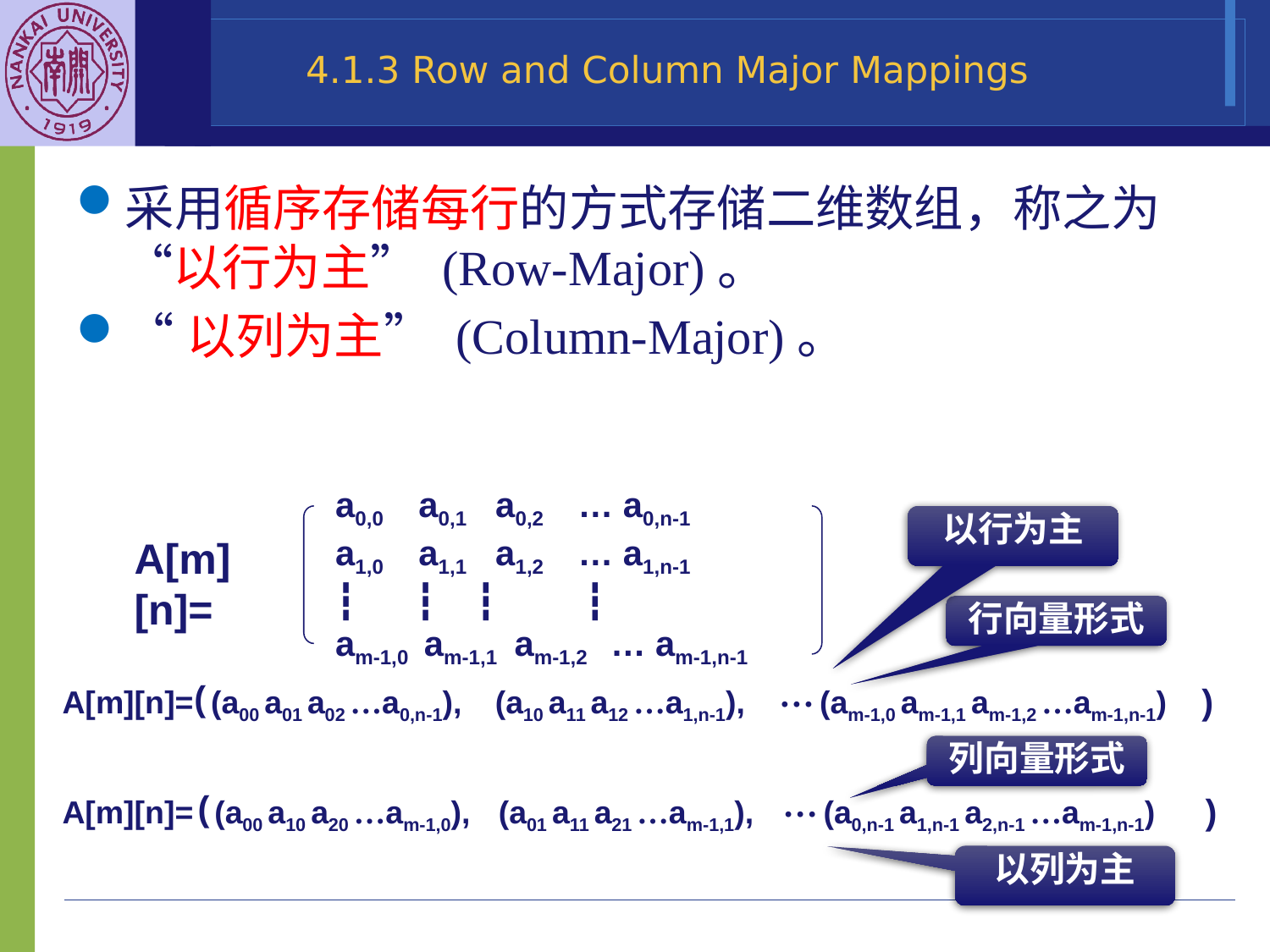

# 4.1.3 Row and Column Major Mappings
采用循序存储每行的方式存储二维数组，称之为“以行为主” (Row-Major)。
“以列为主” (Column-Major)。
a0,0    a0,1     a0,2      … a0,n-1
a1,0    a1,1     a1,2      … a1,n-1
┇      ┇    ┇         ┇
am-1,0  am-1,1   am-1,2    … am-1,n-1

以行为主
A[m][n]=
行向量形式
…
(
)
A[m][n]=
(a00 a01 a02 …a0,n-1),
(a10 a11 a12 …a1,n-1),
(am-1,0 am-1,1 am-1,2 …am-1,n-1)
列向量形式
…
(
)
A[m][n]=
(a00 a10 a20 …am-1,0),
(a01 a11 a21 …am-1,1),
(a0,n-1 a1,n-1 a2,n-1 …am-1,n-1)
以列为主
8